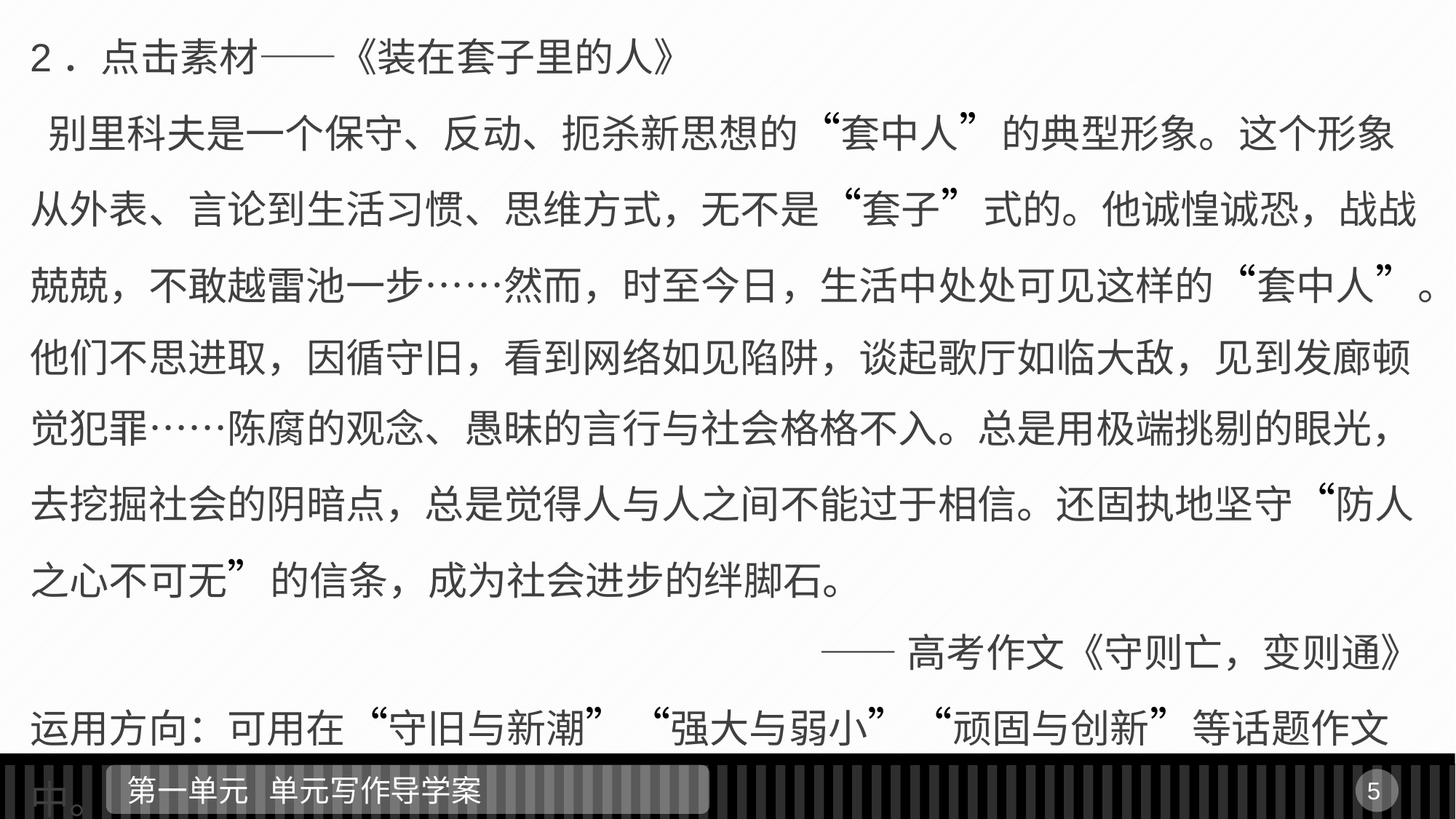

2．点击素材——《装在套子里的人》
 别里科夫是一个保守、反动、扼杀新思想的“套中人”的典型形象。这个形象从外表、言论到生活习惯、思维方式，无不是“套子”式的。他诚惶诚恐，战战兢兢，不敢越雷池一步……然而，时至今日，生活中处处可见这样的“套中人”。他们不思进取，因循守旧，看到网络如见陷阱，谈起歌厅如临大敌，见到发廊顿觉犯罪……陈腐的观念、愚昧的言行与社会格格不入。总是用极端挑剔的眼光，去挖掘社会的阴暗点，总是觉得人与人之间不能过于相信。还固执地坚守“防人之心不可无”的信条，成为社会进步的绊脚石。
——高考作文《守则亡，变则通》
运用方向：可用在“守旧与新潮”“强大与弱小”“顽固与创新”等话题作文中。